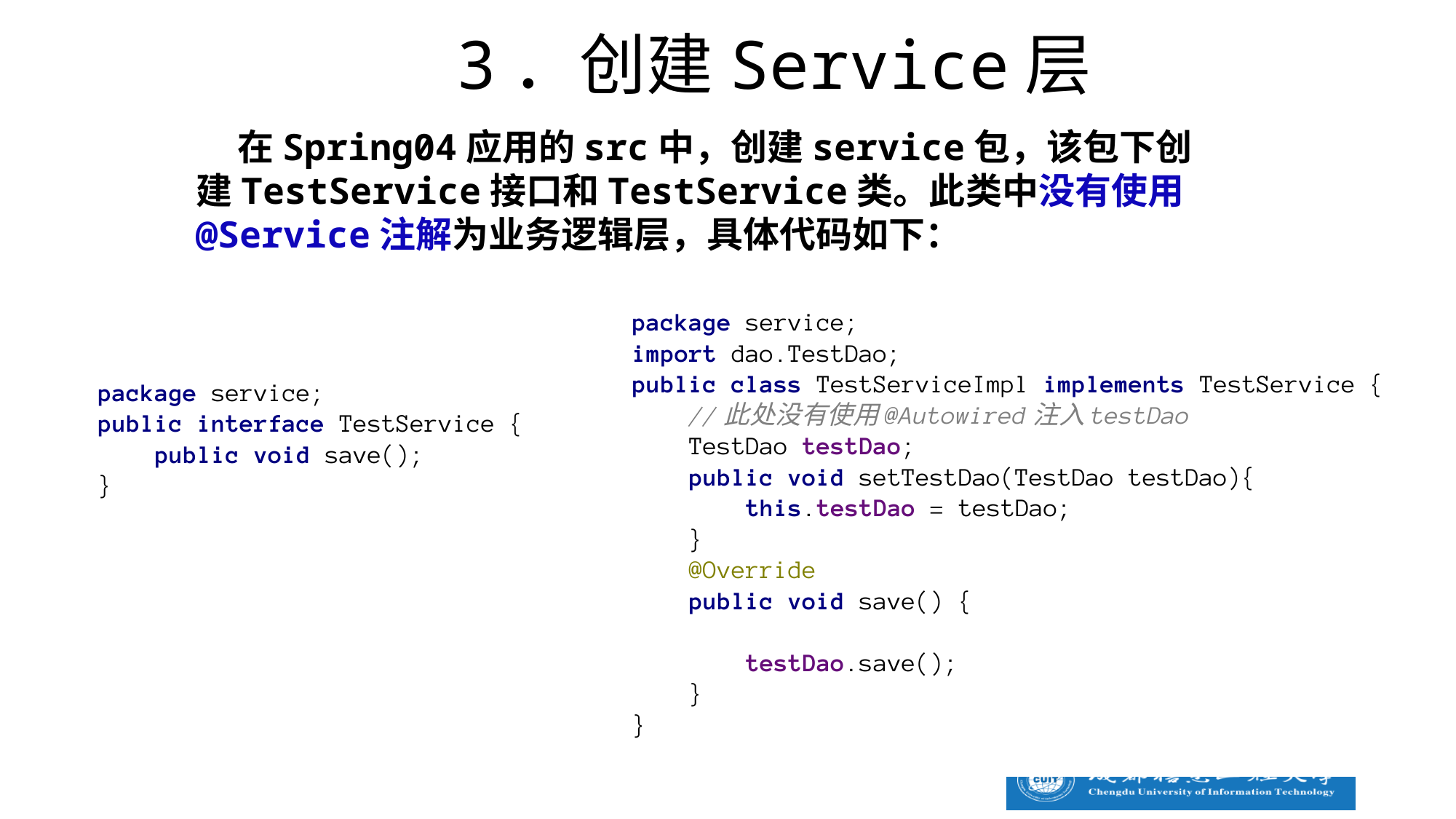

3．创建Service层
    在Spring04应用的src中，创建service包，该包下创建TestService接口和TestService类。此类中没有使用@Service注解为业务逻辑层，具体代码如下：
package service;
import dao.TestDao;
public class TestServiceImpl implements TestService {
    //此处没有使用@Autowired注入testDao
    TestDao testDao;
    public void setTestDao(TestDao testDao){
        this.testDao = testDao;
    }
    @Override
    public void save() {
        testDao.save();
    }
}
package service;
public interface TestService {
    public void save();
}